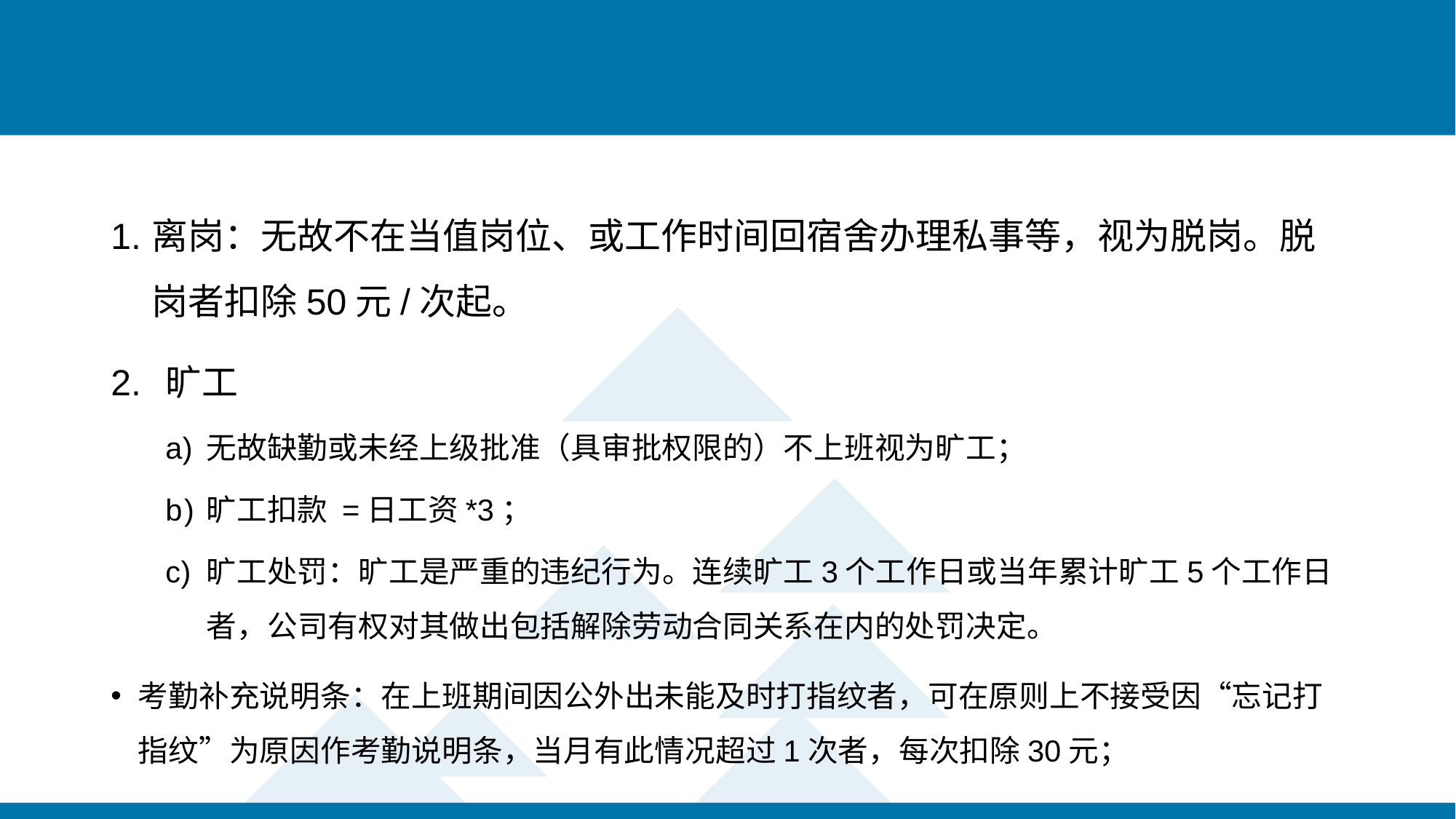

#
离岗：无故不在当值岗位、或工作时间回宿舍办理私事等，视为脱岗。脱岗者扣除50元/次起。
旷工
无故缺勤或未经上级批准（具审批权限的）不上班视为旷工；
旷工扣款 =日工资*3；
旷工处罚：旷工是严重的违纪行为。连续旷工3个工作日或当年累计旷工5个工作日者，公司有权对其做出包括解除劳动合同关系在内的处罚决定。
考勤补充说明条：在上班期间因公外出未能及时打指纹者，可在原则上不接受因“忘记打指纹”为原因作考勤说明条，当月有此情况超过1次者，每次扣除30元；